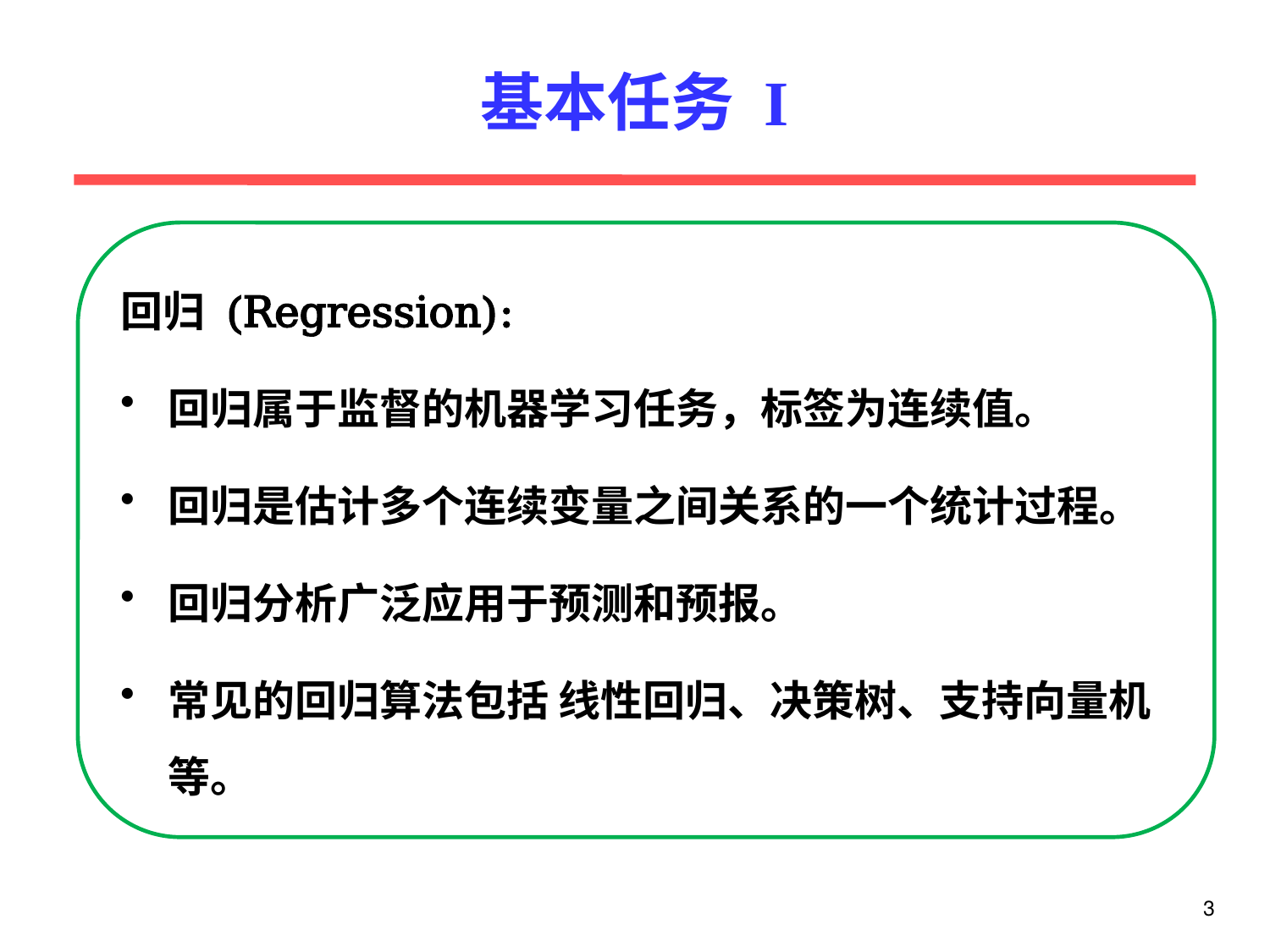

# 基本任务 I
回归 (Regression):
回归属于监督的机器学习任务，标签为连续值。
回归是估计多个连续变量之间关系的一个统计过程。
回归分析广泛应用于预测和预报。
常见的回归算法包括 线性回归、决策树、支持向量机等。
3